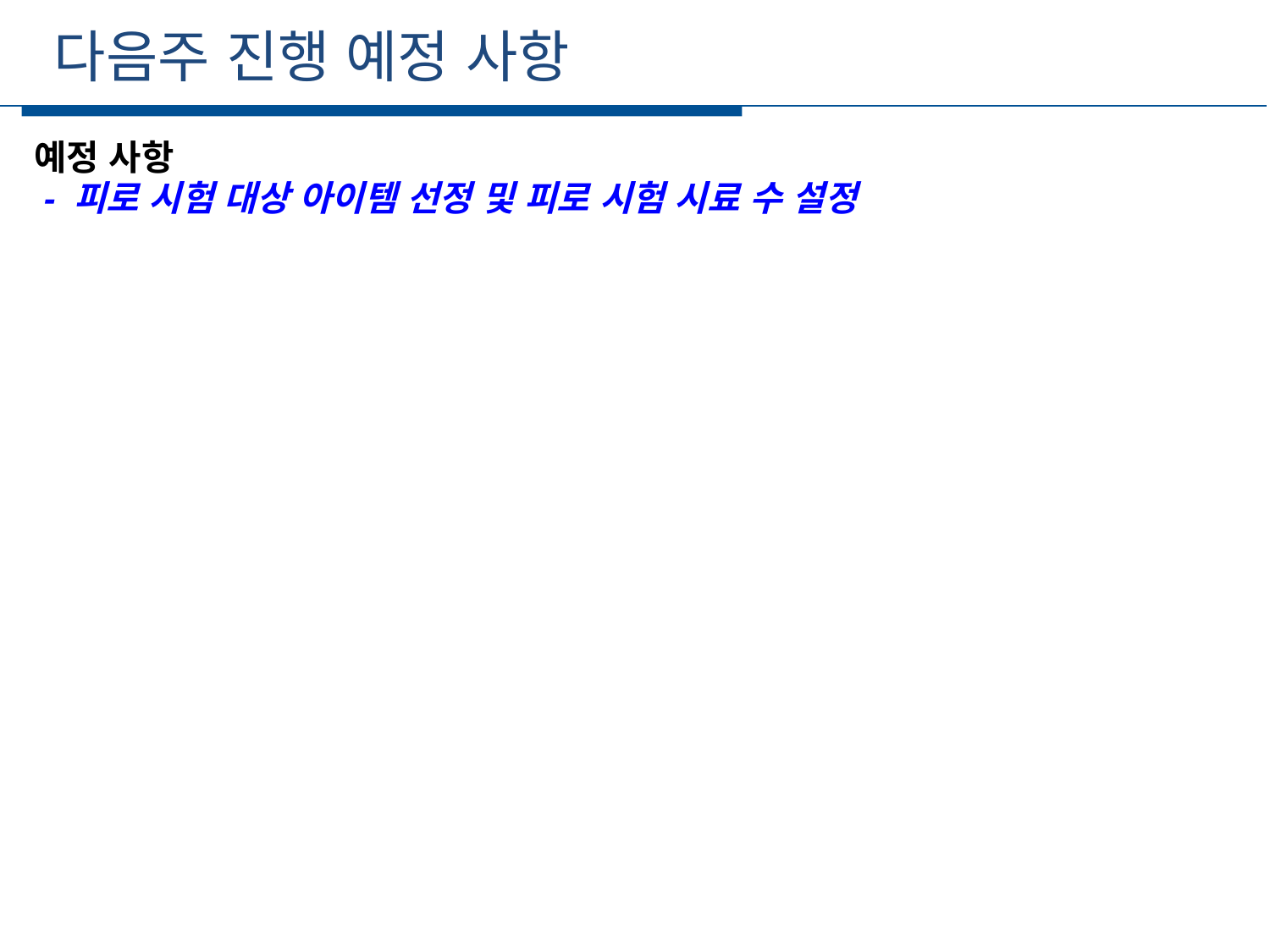

다음주 진행 예정 사항
세부일정

예정 사항
 - 피로 시험 대상 아이템 선정 및 피로 시험 시료 수 설정